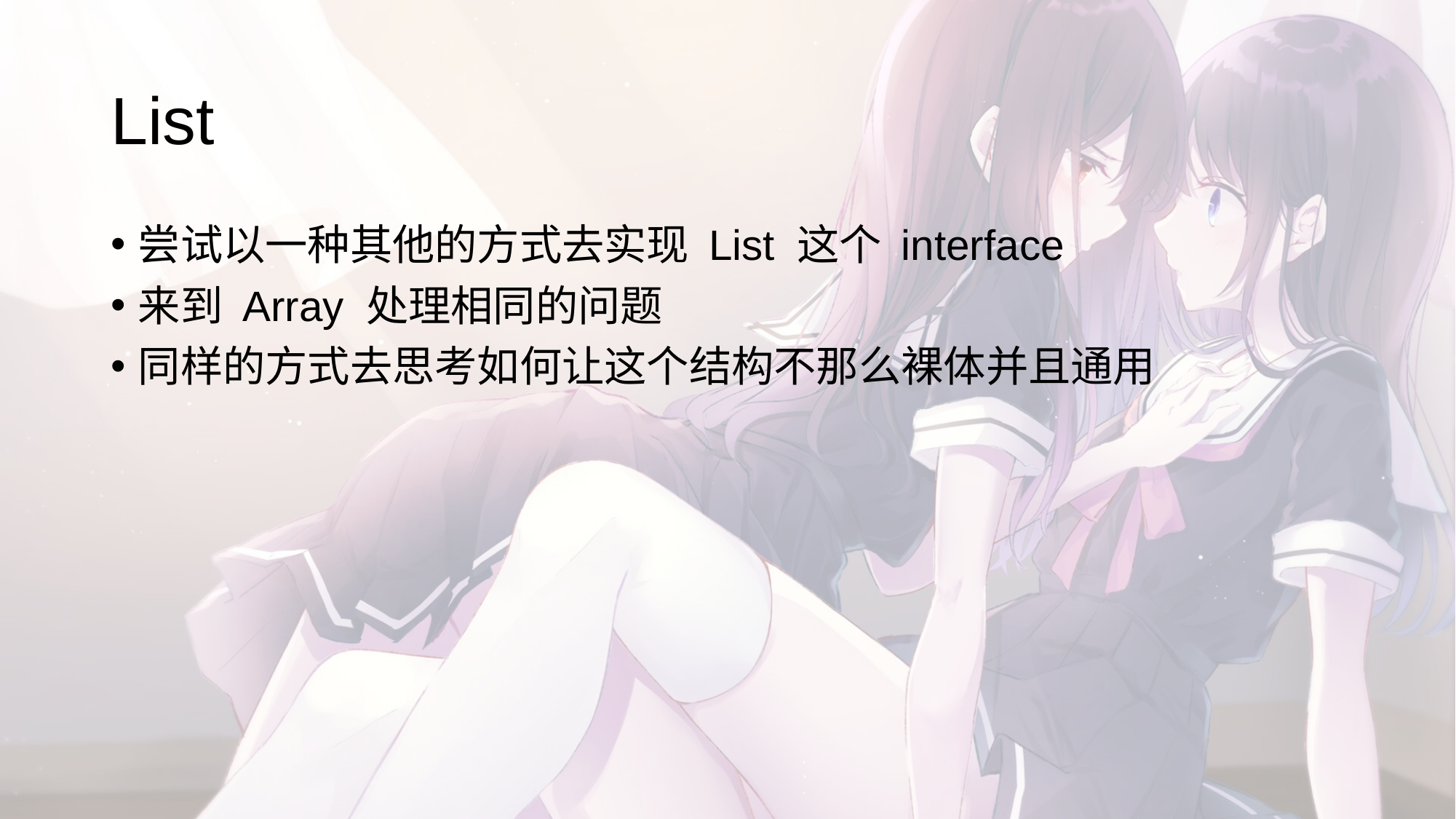

# List
尝试以一种其他的方式去实现 List 这个 interface
来到 Array 处理相同的问题
同样的方式去思考如何让这个结构不那么裸体并且通用